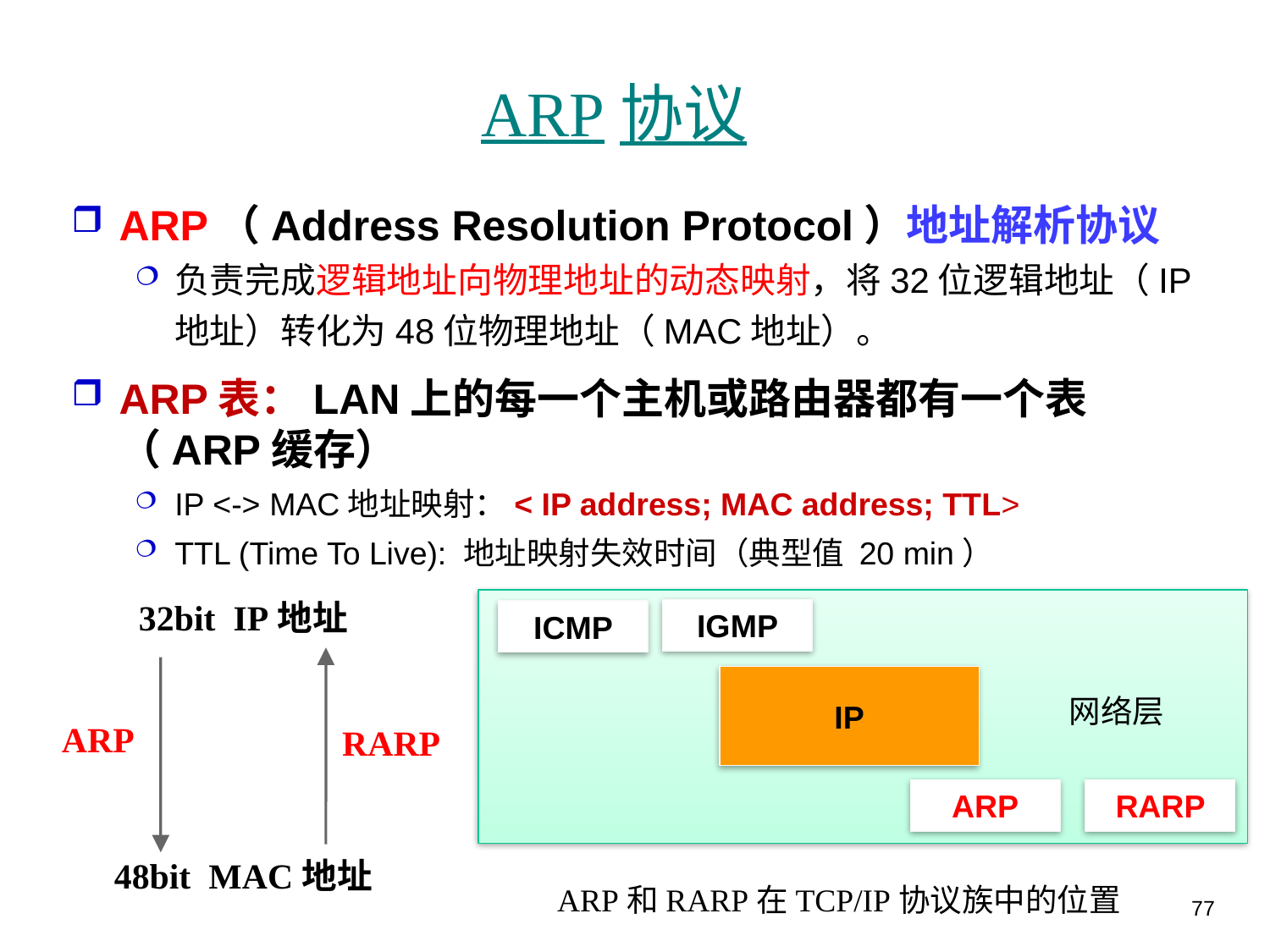

# ARP协议
ARP（Address Resolution Protocol）地址解析协议
负责完成逻辑地址向物理地址的动态映射，将32位逻辑地址（IP地址）转化为48位物理地址（MAC地址）。
ARP表：LAN上的每一个主机或路由器都有一个表（ARP缓存）
IP <-> MAC地址映射：< IP address; MAC address; TTL>
TTL (Time To Live): 地址映射失效时间（典型值 20 min）
32bit  IP地址

ARP
RARP
48bit  MAC地址

 IGMP
 ICMP
IP
 网络层
RARP
ARP
 ARP和RARP在TCP/IP协议族中的位置
77